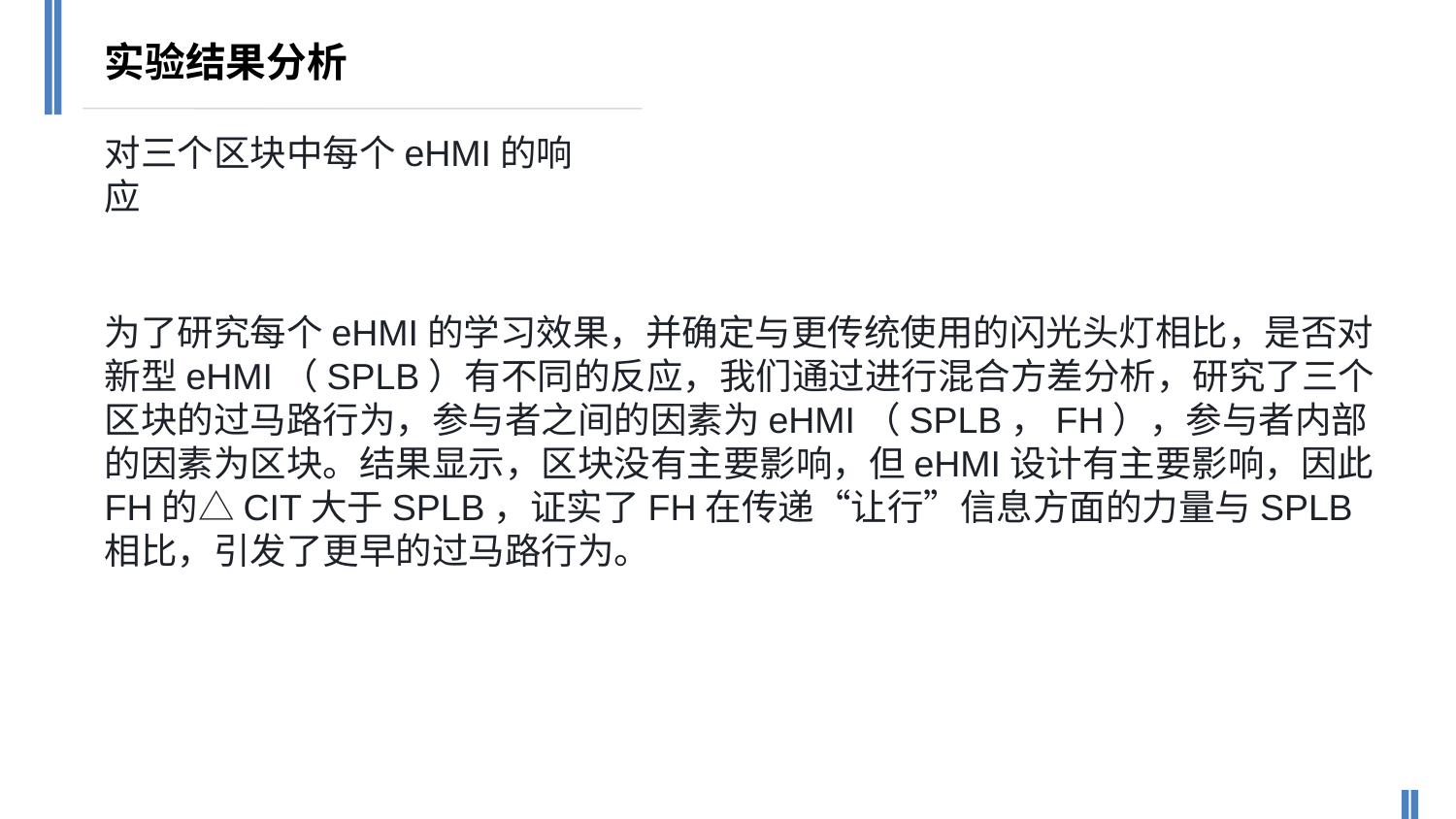

实验结果分析
对三个区块中每个eHMI的响应
为了研究每个eHMI的学习效果，并确定与更传统使用的闪光头灯相比，是否对新型eHMI（SPLB）有不同的反应，我们通过进行混合方差分析，研究了三个区块的过马路行为，参与者之间的因素为eHMI（SPLB，FH），参与者内部的因素为区块。结果显示，区块没有主要影响，但eHMI设计有主要影响，因此FH的△CIT大于SPLB，证实了FH在传递“让行”信息方面的力量与SPLB相比，引发了更早的过马路行为。